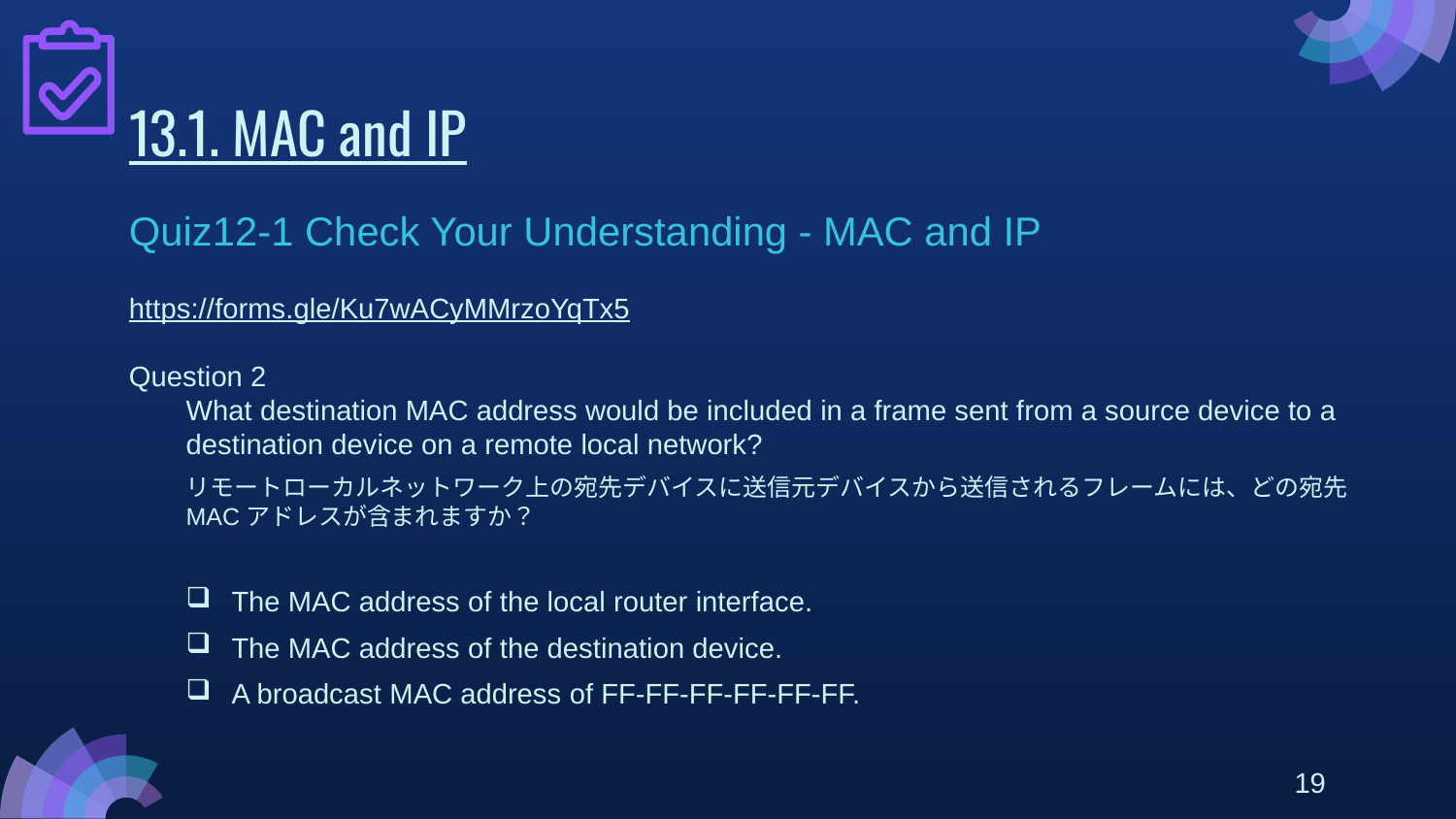

# 13.1. MAC and IP
Quiz12-1 Check Your Understanding - MAC and IP
https://forms.gle/Ku7wACyMMrzoYqTx5

Question 2
What destination MAC address would be included in a frame sent from a source device to a destination device on a remote local network?
リモートローカルネットワーク上の宛先デバイスに送信元デバイスから送信されるフレームには、どの宛先MACアドレスが含まれますか？

The MAC address of the local router interface.
The MAC address of the destination device.
A broadcast MAC address of FF-FF-FF-FF-FF-FF.
19